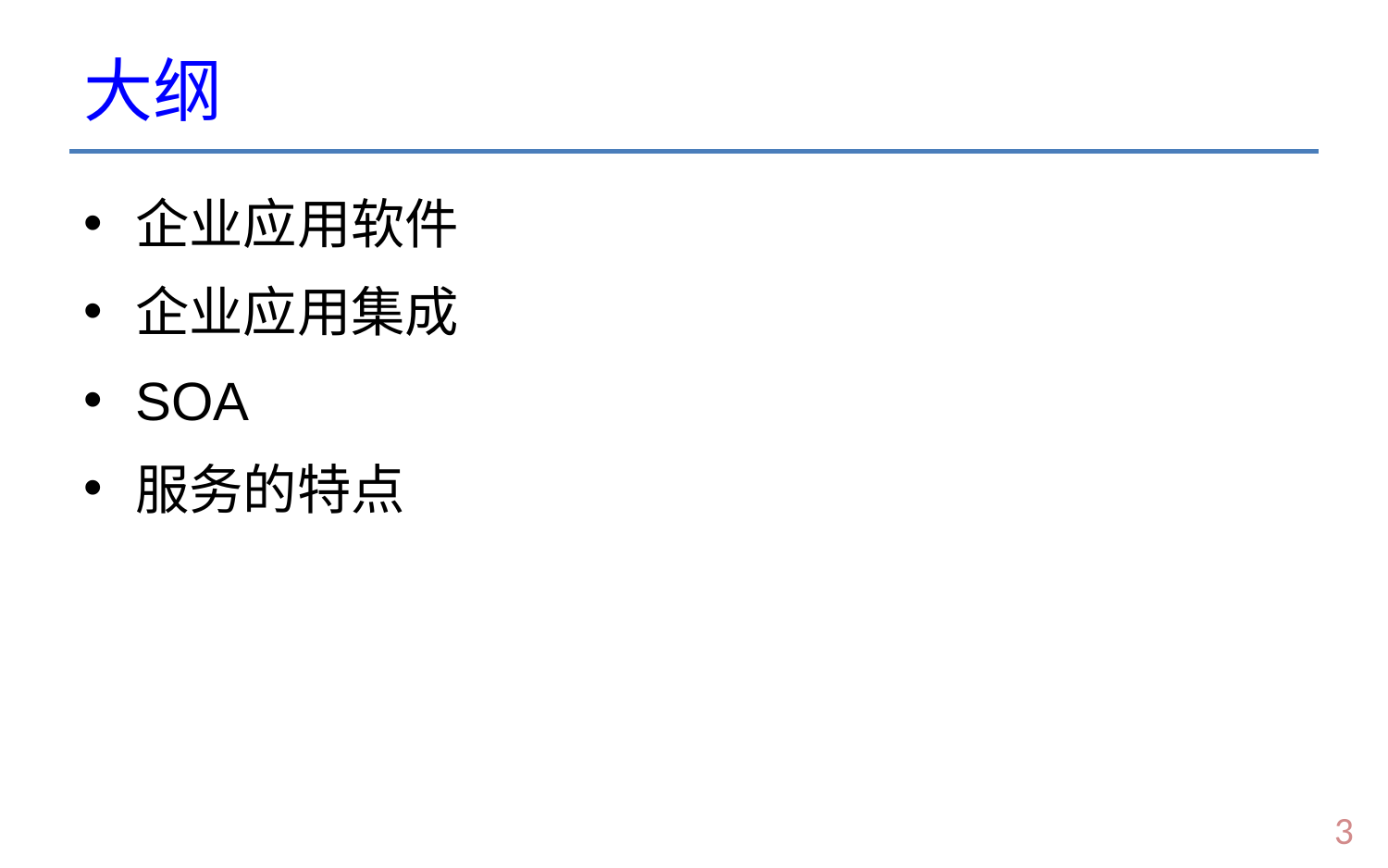

# 大纲
企业应用软件
企业应用集成
SOA
服务的特点

3